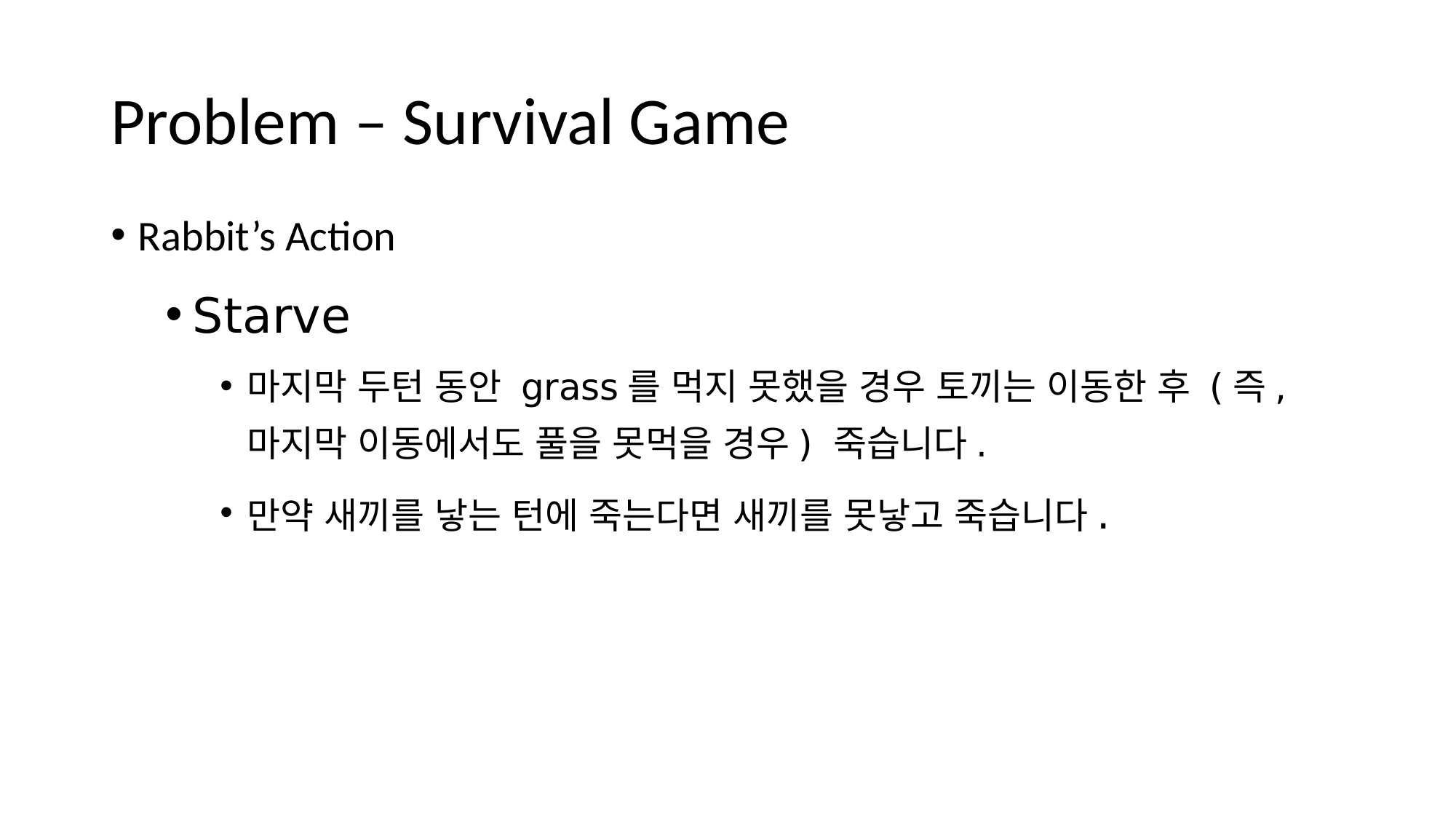

# Problem – Survival Game
Rabbit’s Action
Starve
마지막 두턴 동안 grass를 먹지 못했을 경우 토끼는 이동한 후 (즉, 마지막 이동에서도 풀을 못먹을 경우) 죽습니다.
만약 새끼를 낳는 턴에 죽는다면 새끼를 못낳고 죽습니다.